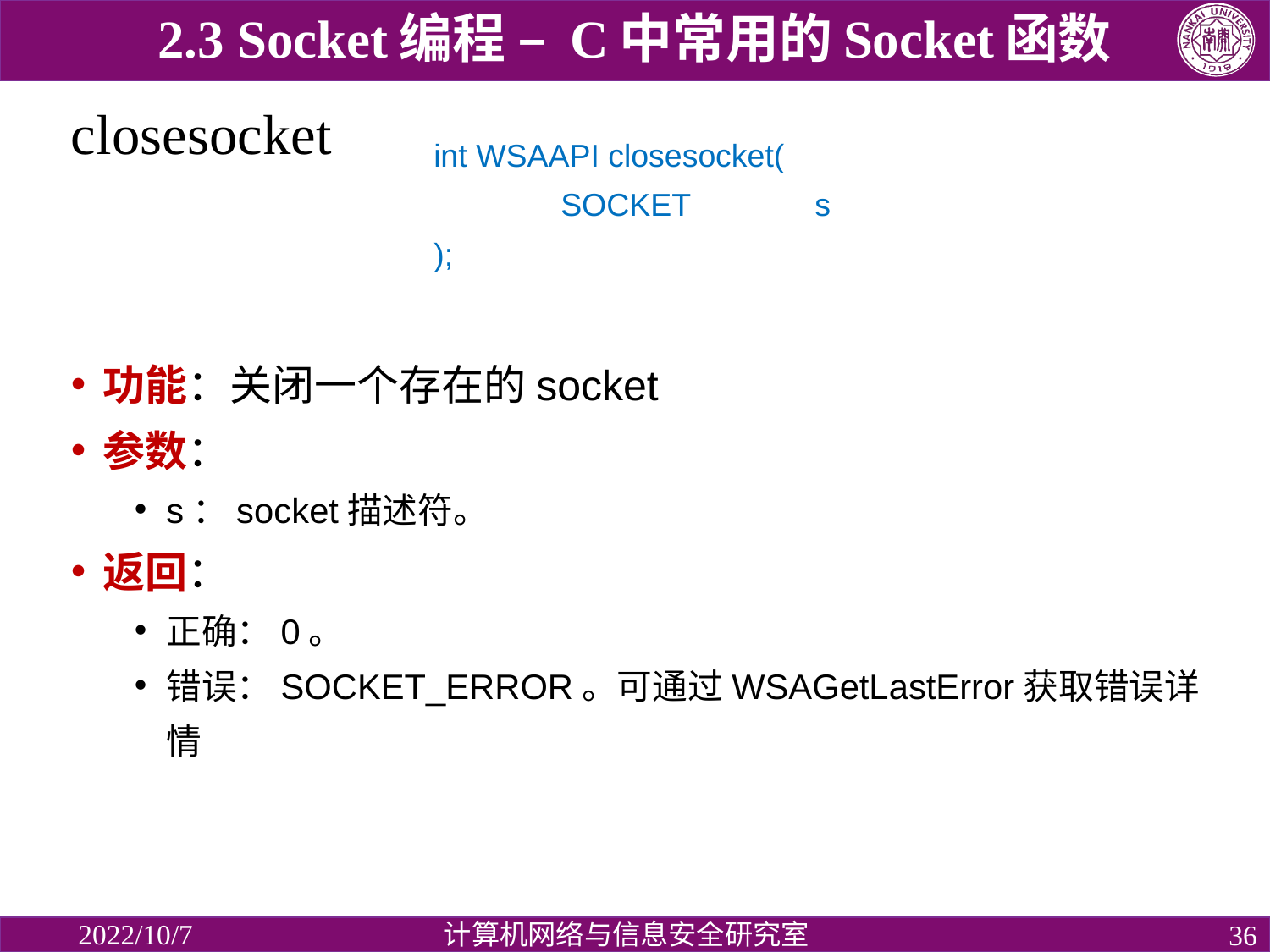

2.3 Socket编程 – C中常用的Socket函数
# closesocket
int WSAAPI closesocket(
  	SOCKET 	s
);
功能：关闭一个存在的socket
参数：
s：socket描述符。
返回：
正确：0。
错误：SOCKET_ERROR。可通过WSAGetLastError获取错误详情